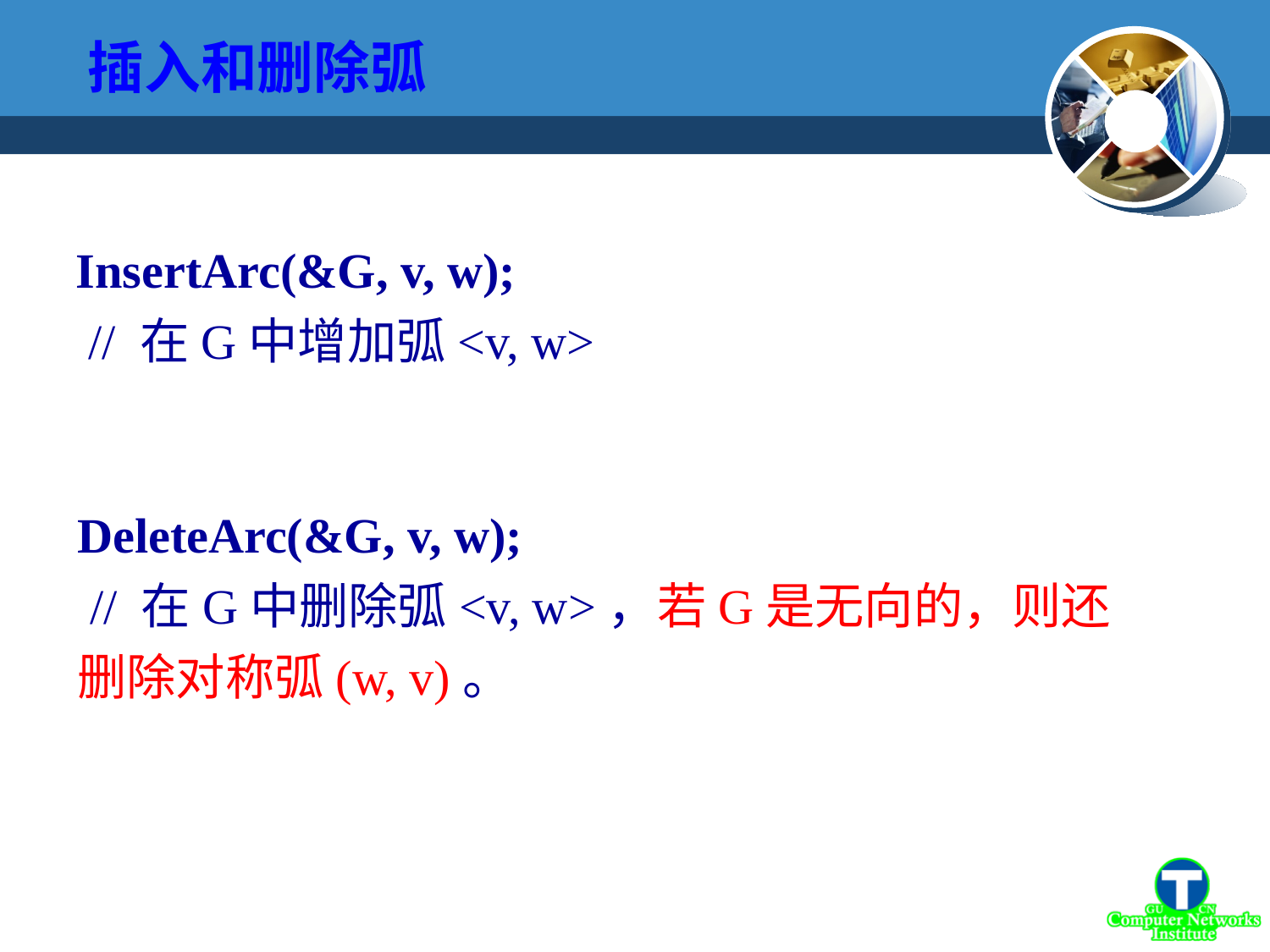

插入和删除弧
InsertArc(&G, v, w);
 // 在G中增加弧<v, w>
DeleteArc(&G, v, w);
 // 在G中删除弧<v, w>，若G是无向的，则还删除对称弧(w, v)。
19